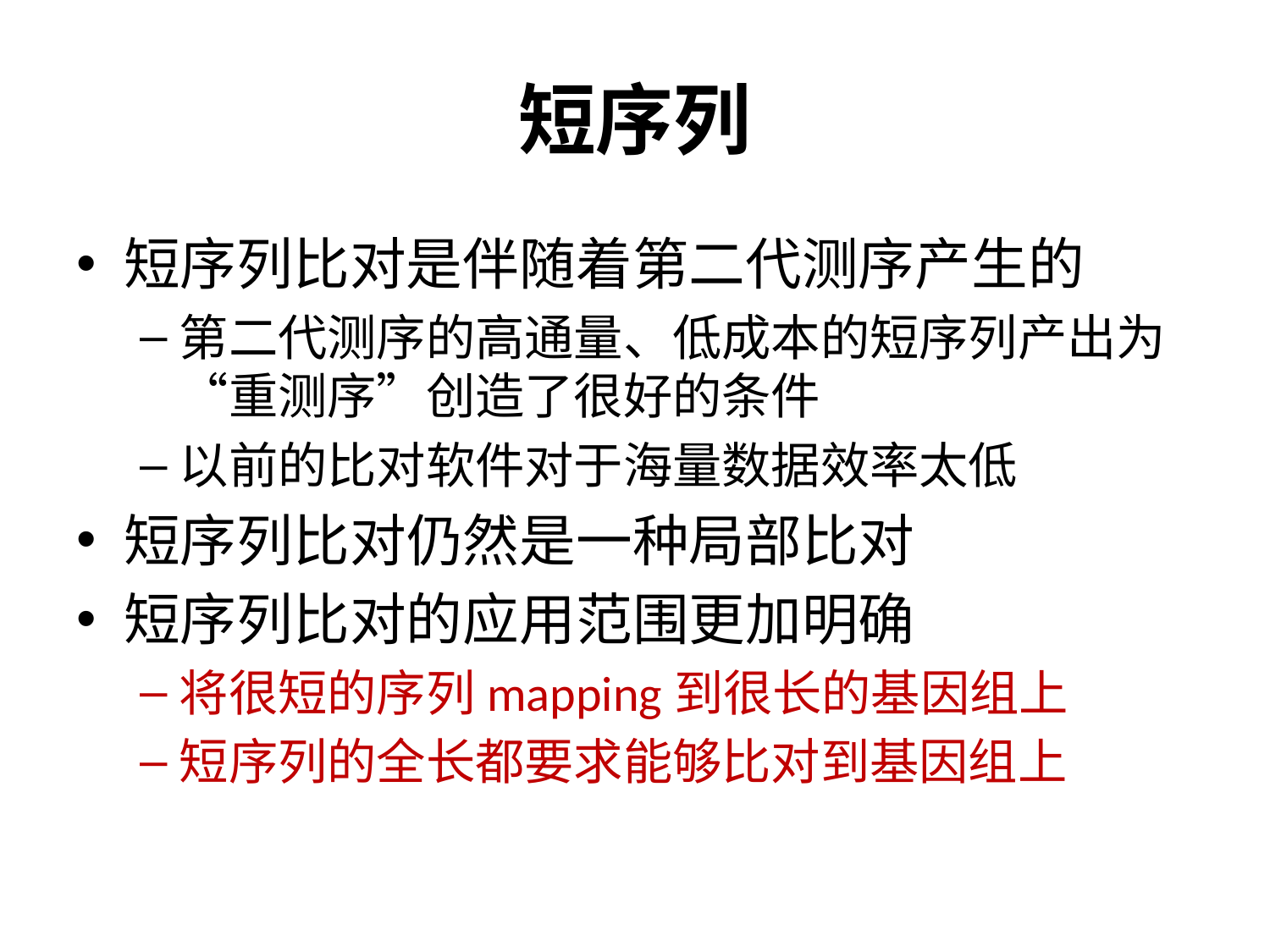

# 短序列
短序列比对是伴随着第二代测序产生的
第二代测序的高通量、低成本的短序列产出为“重测序”创造了很好的条件
以前的比对软件对于海量数据效率太低
短序列比对仍然是一种局部比对
短序列比对的应用范围更加明确
将很短的序列mapping到很长的基因组上
短序列的全长都要求能够比对到基因组上